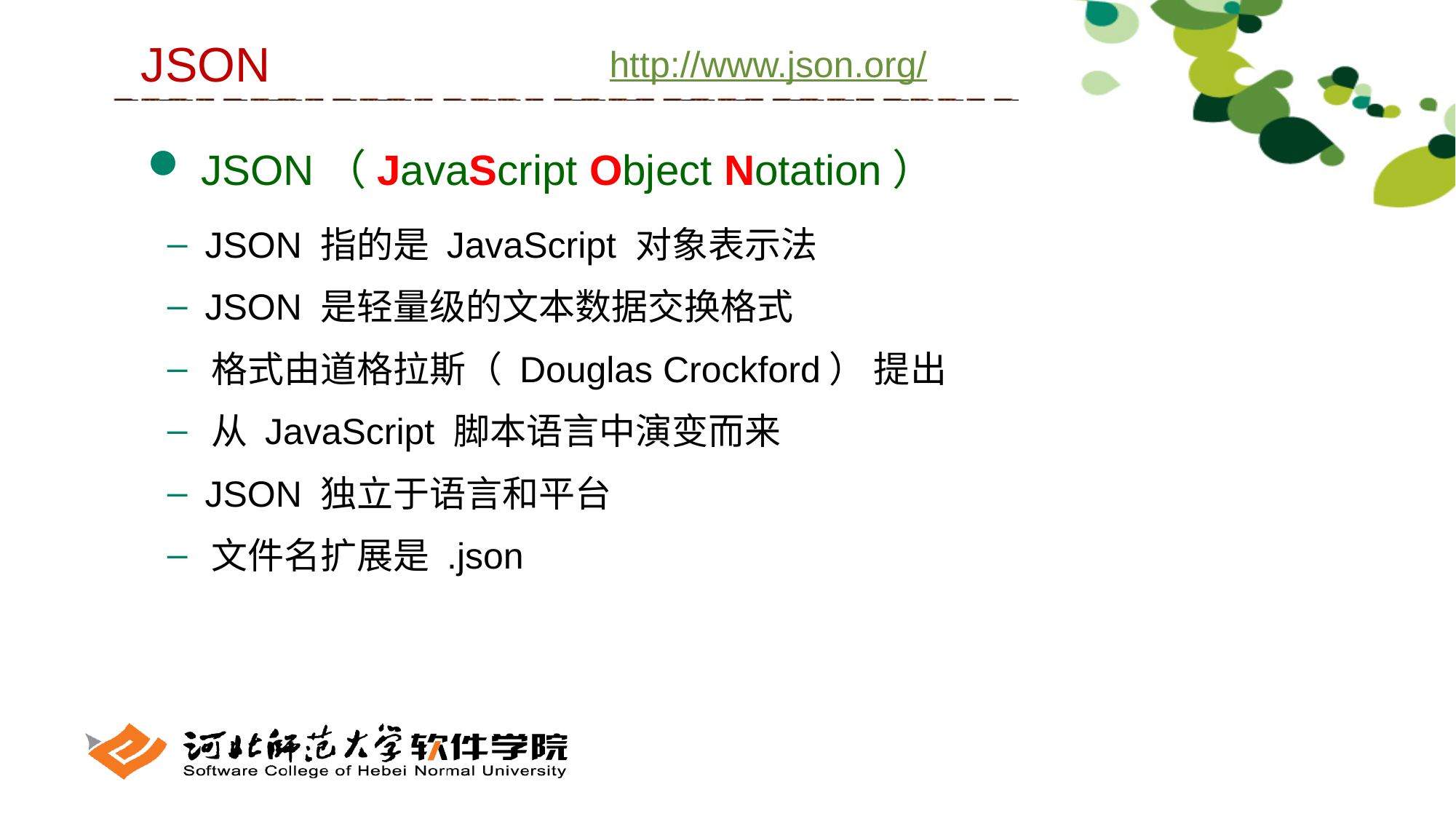

JSON
http://www.json.org/
 JSON（JavaScript Object Notation）
 JSON 指的是 JavaScript 对象表示法
 JSON 是轻量级的文本数据交换格式
 格式由道格拉斯（ Douglas Crockford） 提出
 从 JavaScript 脚本语言中演变而来
 JSON 独立于语言和平台
 文件名扩展是 .json